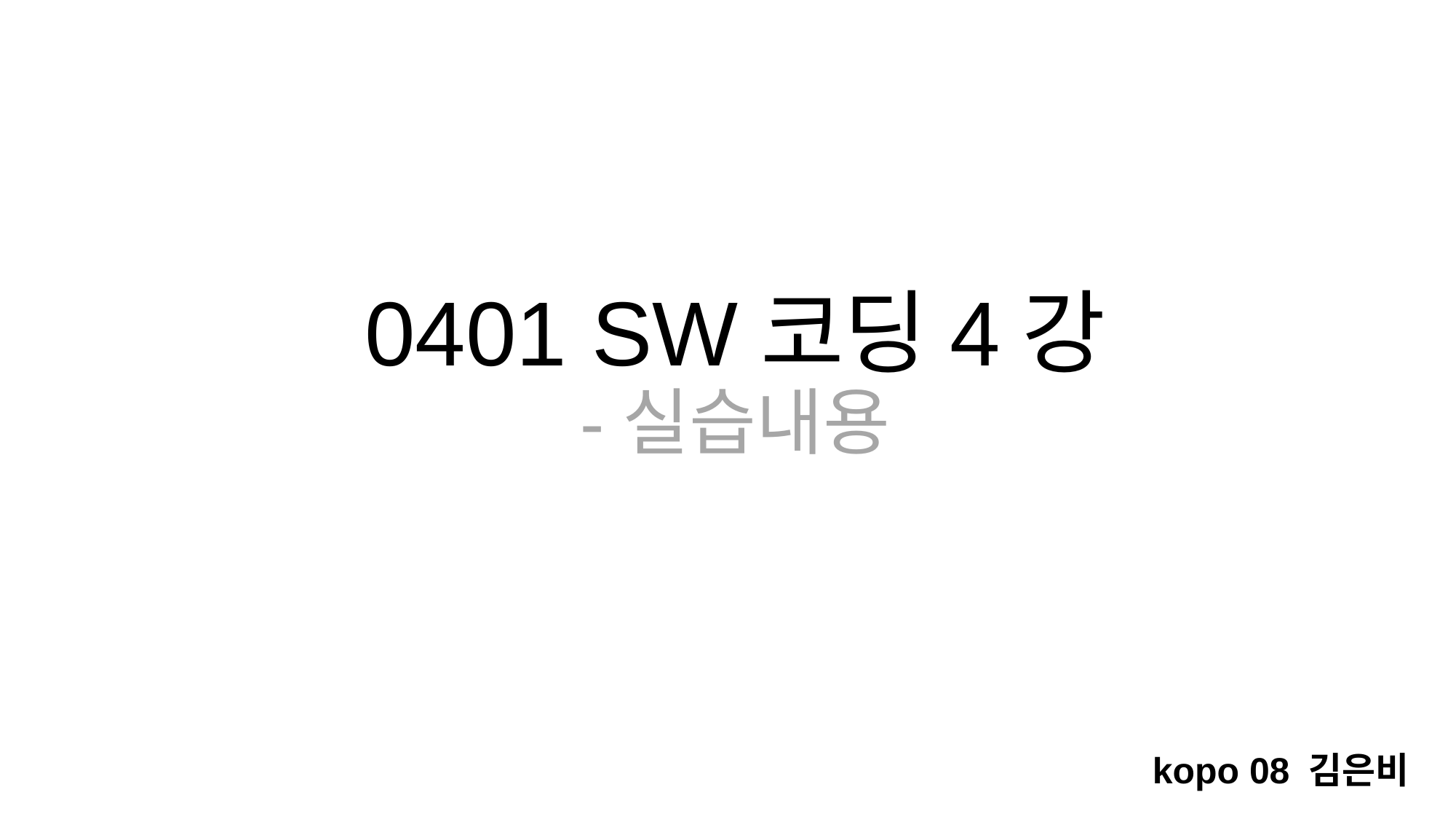

# 0401 SW코딩4강 -실습내용
kopo 08 김은비